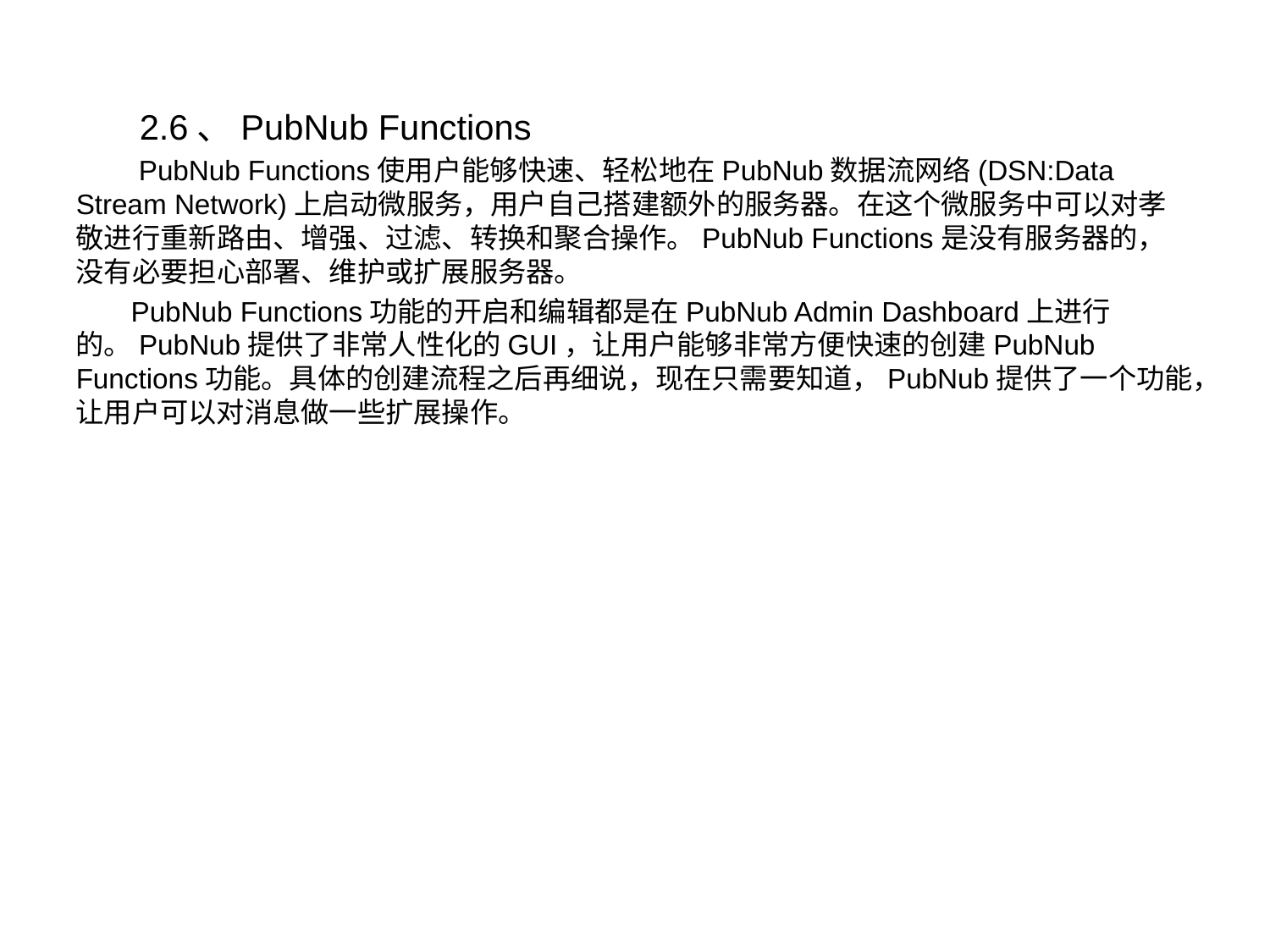

2.6、PubNub Functions
        PubNub Functions使用户能够快速、轻松地在PubNub数据流网络(DSN:Data Stream Network)上启动微服务，用户自己搭建额外的服务器。在这个微服务中可以对孝敬进行重新路由、增强、过滤、转换和聚合操作。PubNub Functions是没有服务器的，没有必要担心部署、维护或扩展服务器。
       PubNub Functions功能的开启和编辑都是在PubNub Admin Dashboard上进行的。PubNub提供了非常人性化的GUI，让用户能够非常方便快速的创建PubNub Functions功能。具体的创建流程之后再细说，现在只需要知道，PubNub提供了一个功能，让用户可以对消息做一些扩展操作。